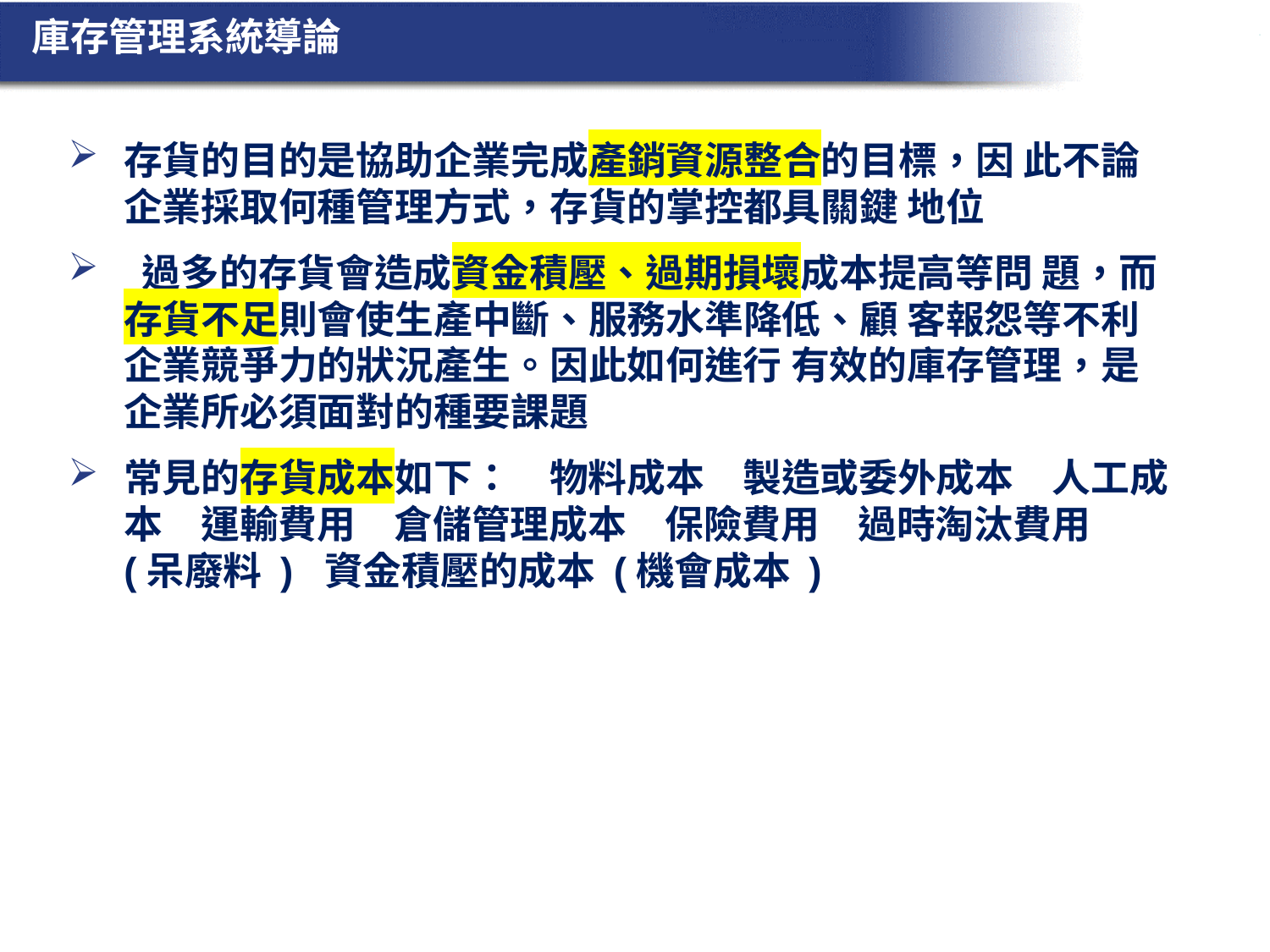

# 庫存管理系統導論
存貨的目的是協助企業完成產銷資源整合的目標，因 此不論企業採取何種管理方式，存貨的掌控都具關鍵 地位
 過多的存貨會造成資金積壓、過期損壞成本提高等問 題，而存貨不足則會使生產中斷、服務水準降低、顧 客報怨等不利企業競爭力的狀況產生。因此如何進行 有效的庫存管理，是企業所必須面對的種要課題
常見的存貨成本如下：  物料成本  製造或委外成本  人工成本  運輸費用  倉儲管理成本  保險費用  過時淘汰費用 (呆廢料 )  資金積壓的成本 (機會成本 )